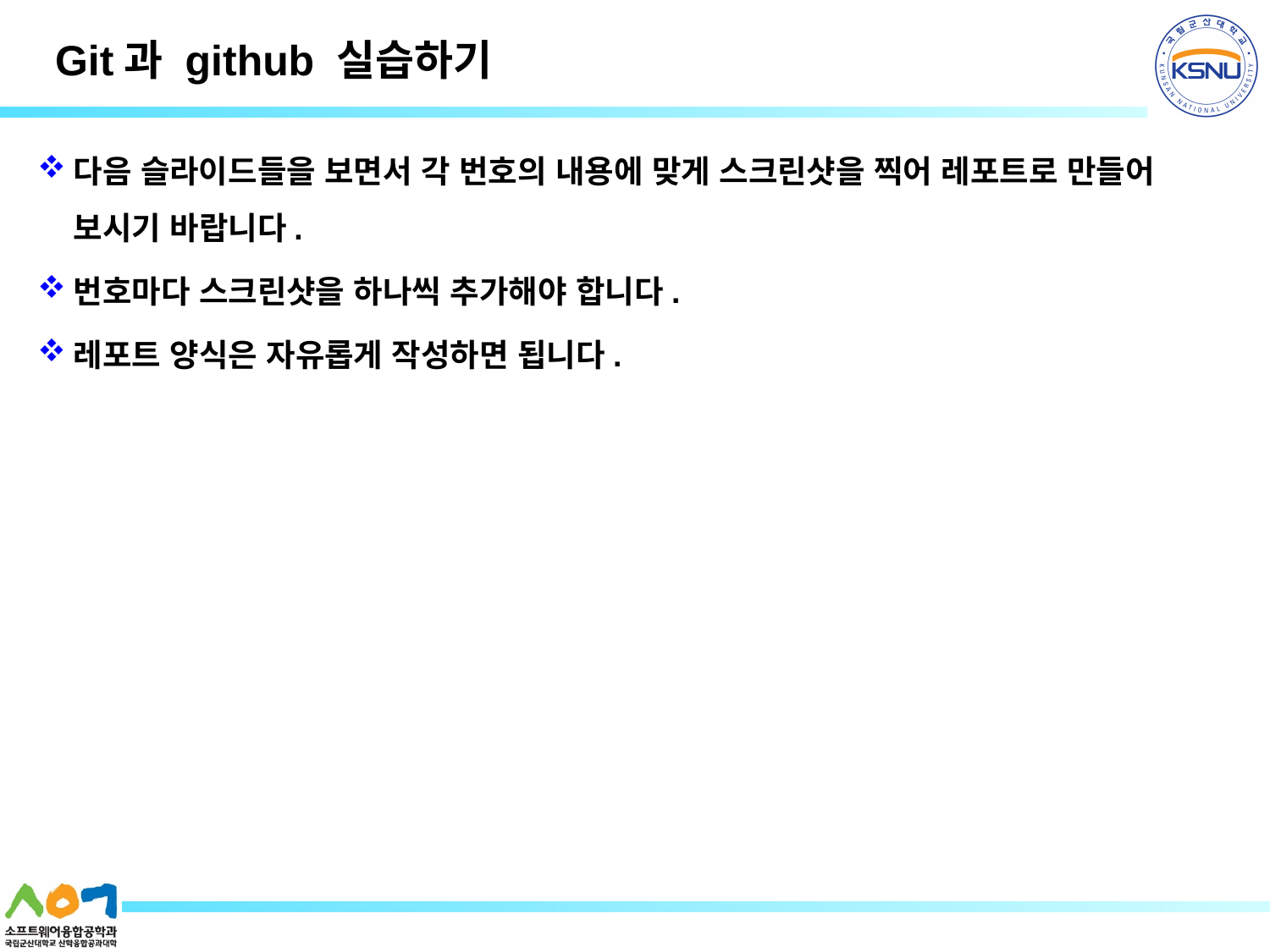

# Git과 github 실습하기
다음 슬라이드들을 보면서 각 번호의 내용에 맞게 스크린샷을 찍어 레포트로 만들어 보시기 바랍니다.
번호마다 스크린샷을 하나씩 추가해야 합니다.
레포트 양식은 자유롭게 작성하면 됩니다.